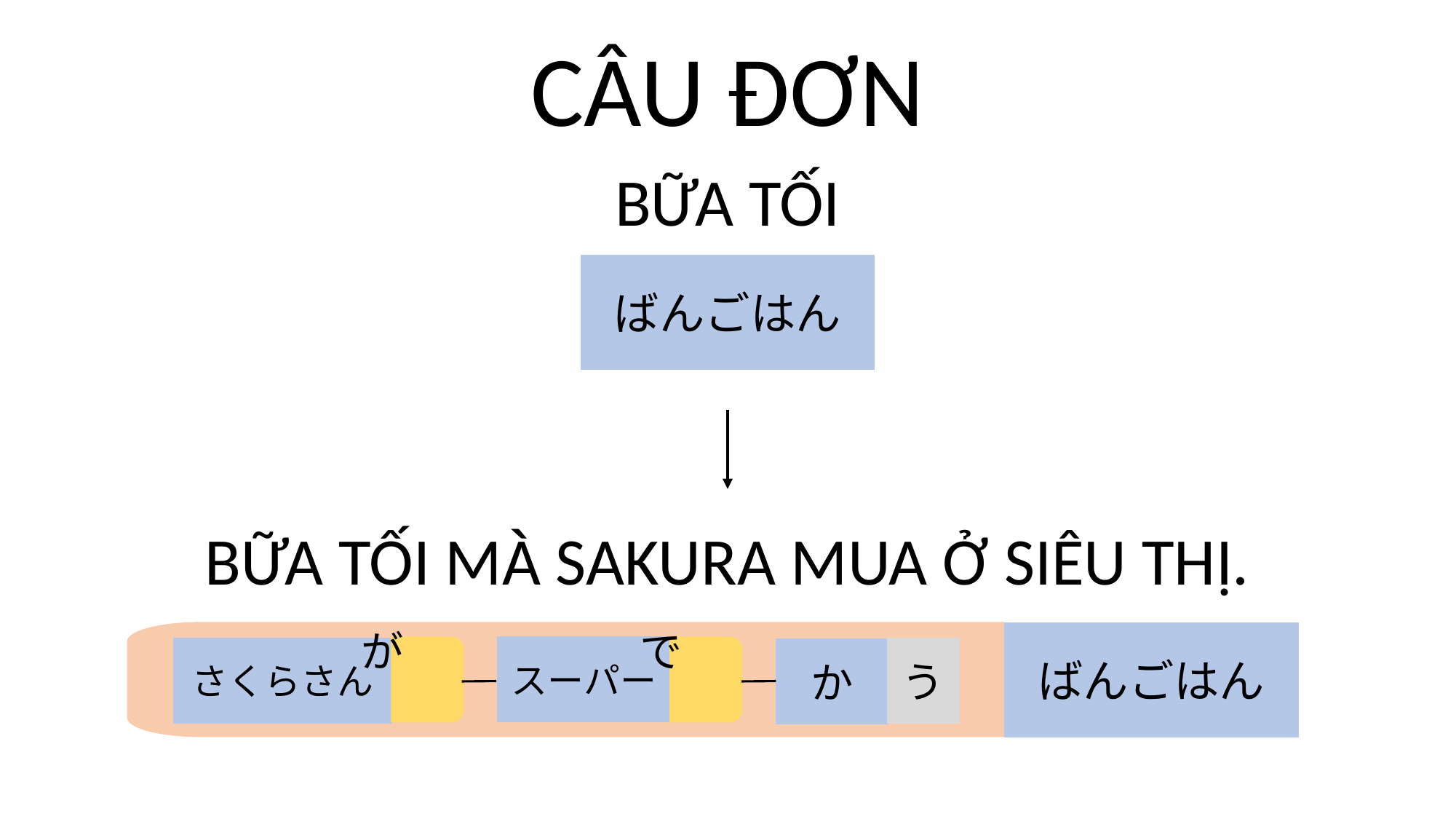

CÂU ĐƠN
BỮA TỐI
ばんごはん
BỮA TỐI MÀ SAKURA MUA Ở SIÊU THỊ.

ばんごはん
スーパー
さくらさん
う
か
が
で